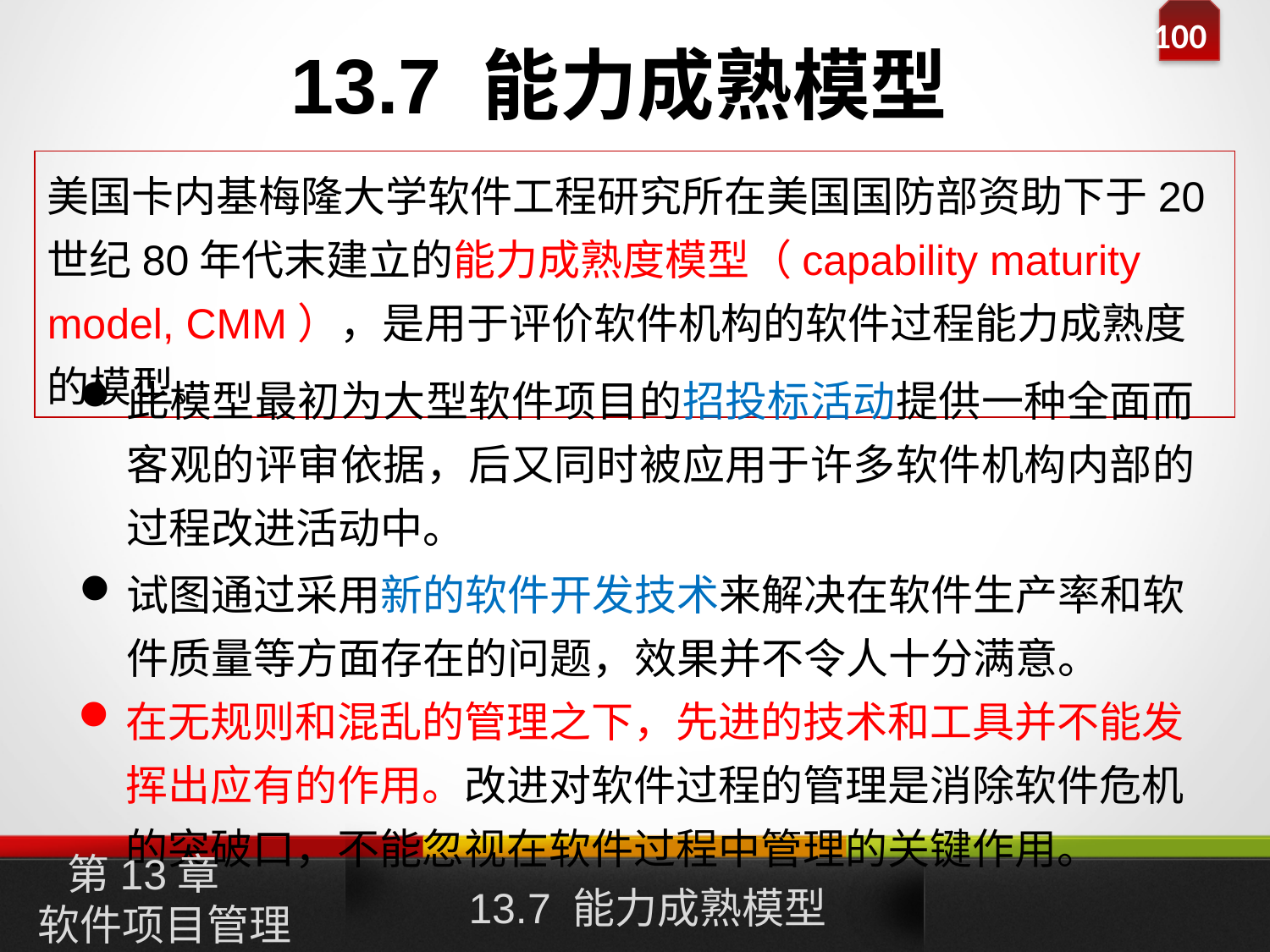

# 13.7 能力成熟模型
美国卡内基梅隆大学软件工程研究所在美国国防部资助下于20世纪80年代末建立的能力成熟度模型（capability maturity model, CMM），是用于评价软件机构的软件过程能力成熟度的模型。
此模型最初为大型软件项目的招投标活动提供一种全面而客观的评审依据，后又同时被应用于许多软件机构内部的过程改进活动中。
试图通过采用新的软件开发技术来解决在软件生产率和软件质量等方面存在的问题，效果并不令人十分满意。
在无规则和混乱的管理之下，先进的技术和工具并不能发挥出应有的作用。改进对软件过程的管理是消除软件危机的突破口，不能忽视在软件过程中管理的关键作用。
第13章
软件项目管理
13.7 能力成熟模型